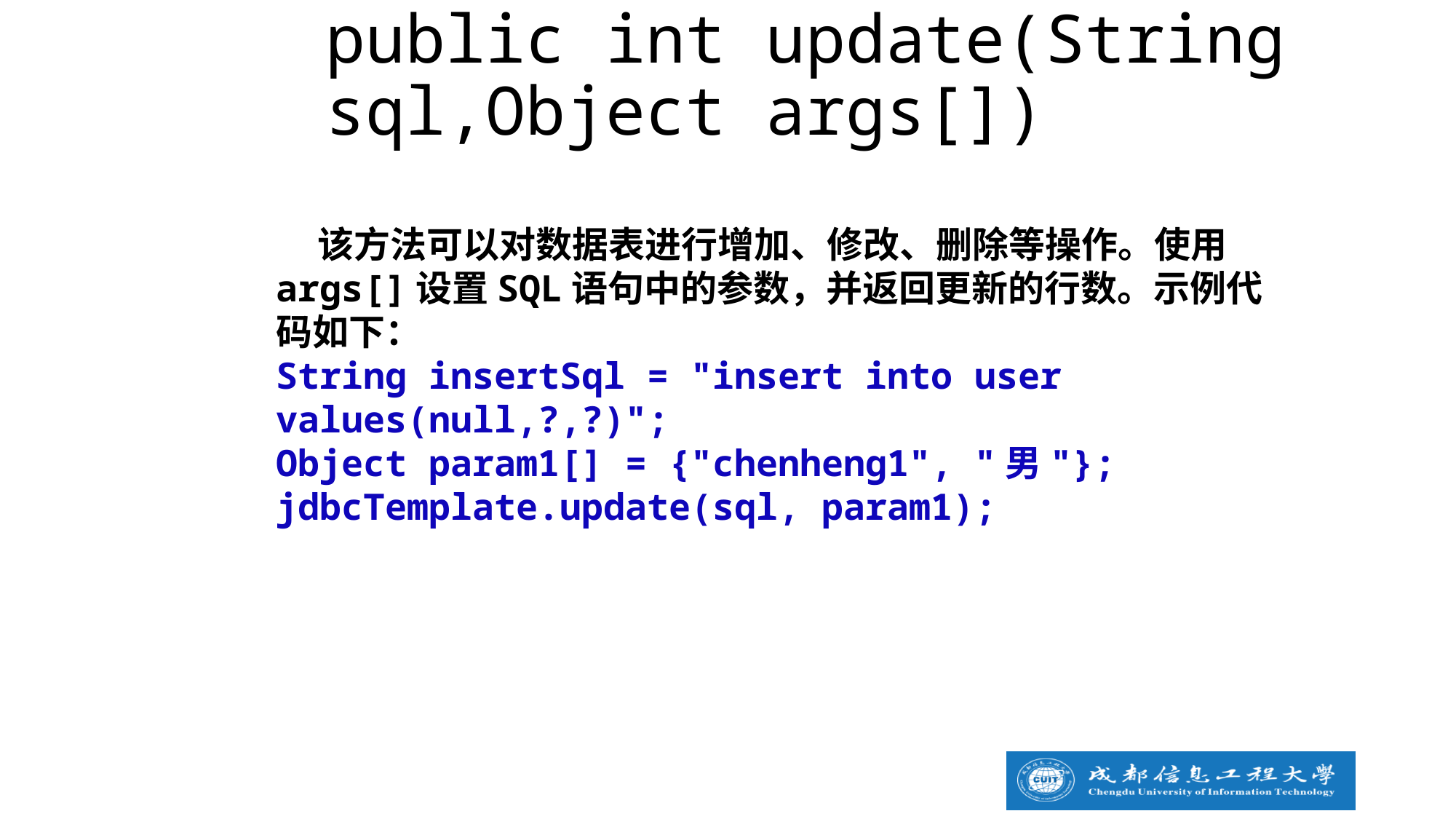

public int update(String sql,Object args[])
    该方法可以对数据表进行增加、修改、删除等操作。使用args[]设置SQL语句中的参数，并返回更新的行数。示例代码如下：
String insertSql = "insert into user values(null,?,?)";
Object param1[] = {"chenheng1", "男"};
jdbcTemplate.update(sql, param1);